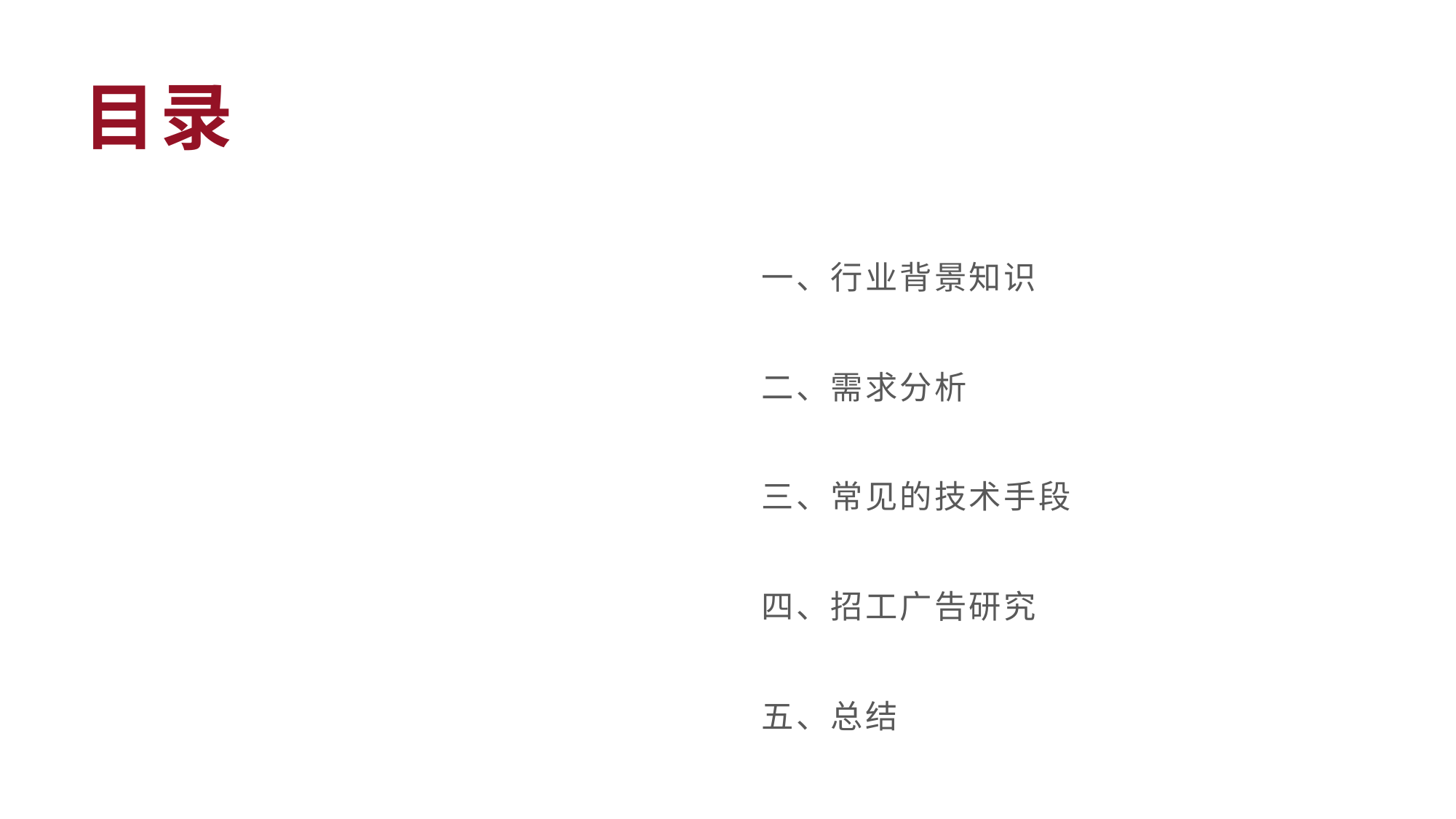

# 目录

一、行业背景知识
二、需求分析
三、常见的技术手段
四、招工广告研究
五、总结